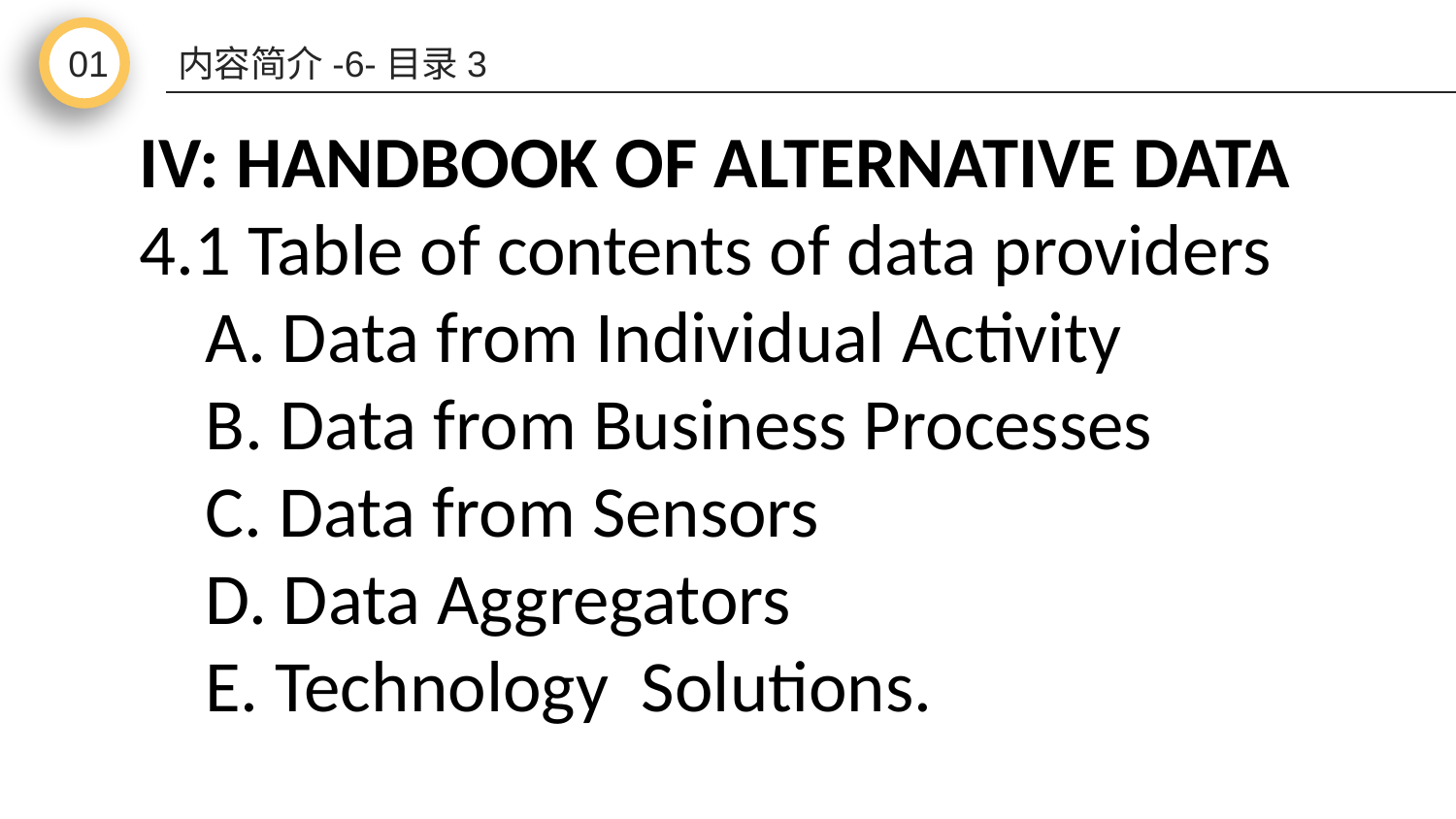

01
内容简介-6-目录3
IV: HANDBOOK OF ALTERNATIVE DATA
4.1 Table of contents of data providers
    A. Data from Individual Activity
    B. Data from Business Processes
    C. Data from Sensors
    D. Data Aggregators
    E. Technology  Solutions.